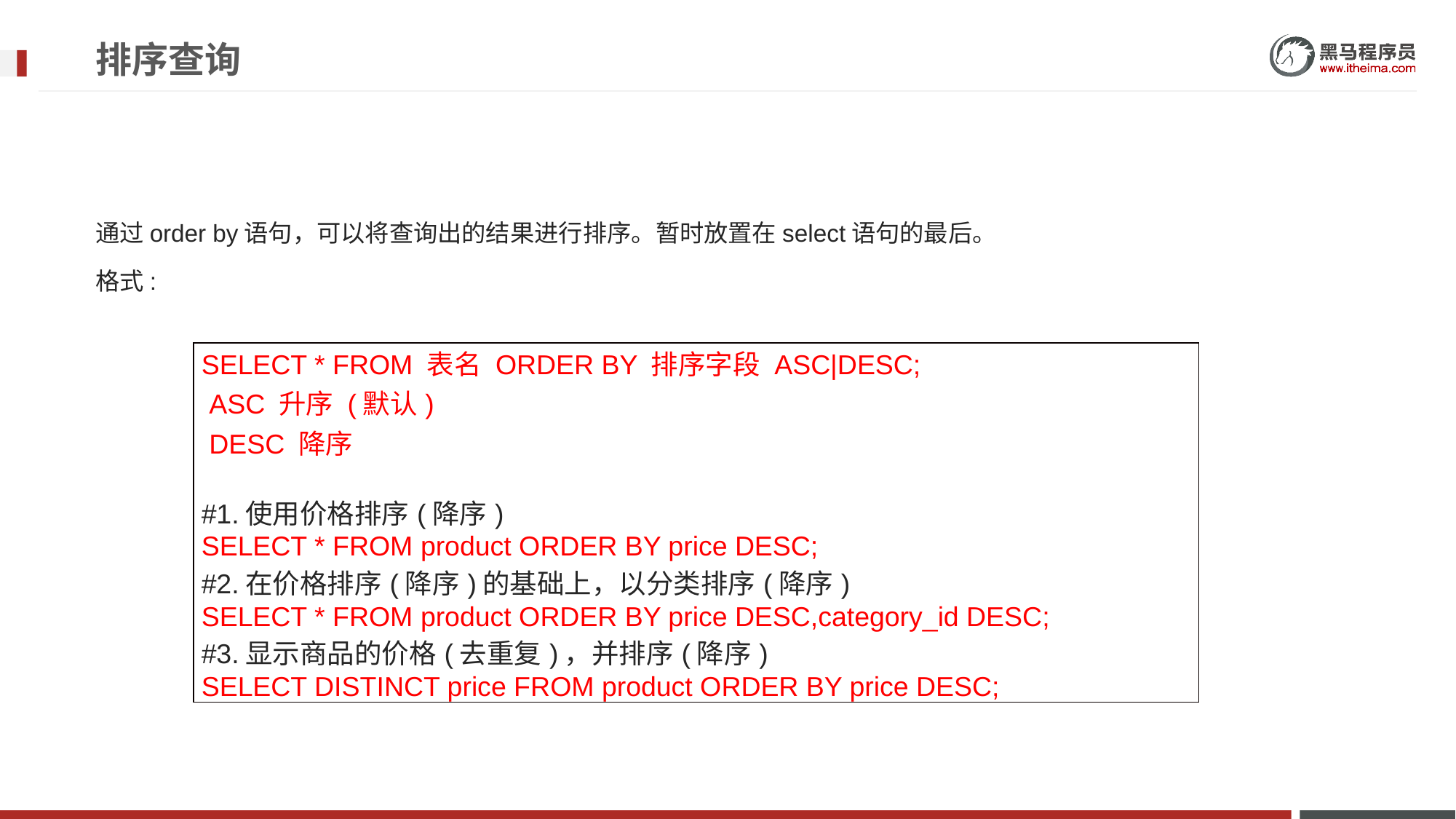

# 排序查询
通过order by语句，可以将查询出的结果进行排序。暂时放置在select语句的最后。
格式:
| SELECT \* FROM 表名 ORDER BY 排序字段 ASC|DESC; ASC 升序 (默认) DESC 降序 #1.使用价格排序(降序) SELECT \* FROM product ORDER BY price DESC; #2.在价格排序(降序)的基础上，以分类排序(降序) SELECT \* FROM product ORDER BY price DESC,category\_id DESC; #3.显示商品的价格(去重复)，并排序(降序) SELECT DISTINCT price FROM product ORDER BY price DESC; |
| --- |